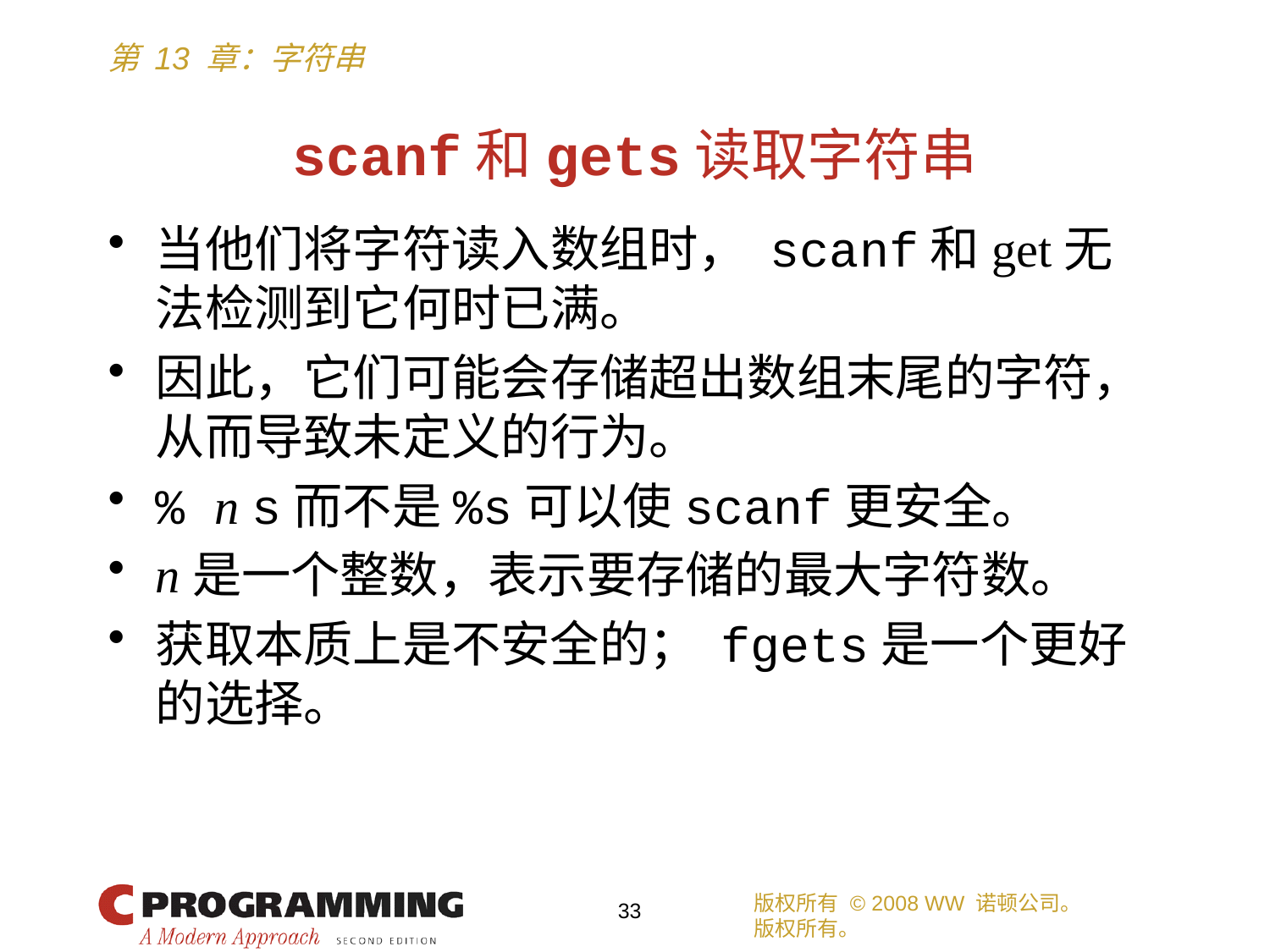

# scanf和gets读取字符串
当他们将字符读入数组时， scanf和get无法检测到它何时已满。
因此，它们可能会存储超出数组末尾的字符，从而导致未定义的行为。
% n s而不是%s可以使scanf更安全。
n是一个整数，表示要存储的最大字符数。
获取本质上是不安全的； fgets是一个更好的选择。
版权所有 © 2008 WW 诺顿公司。
版权所有。
33